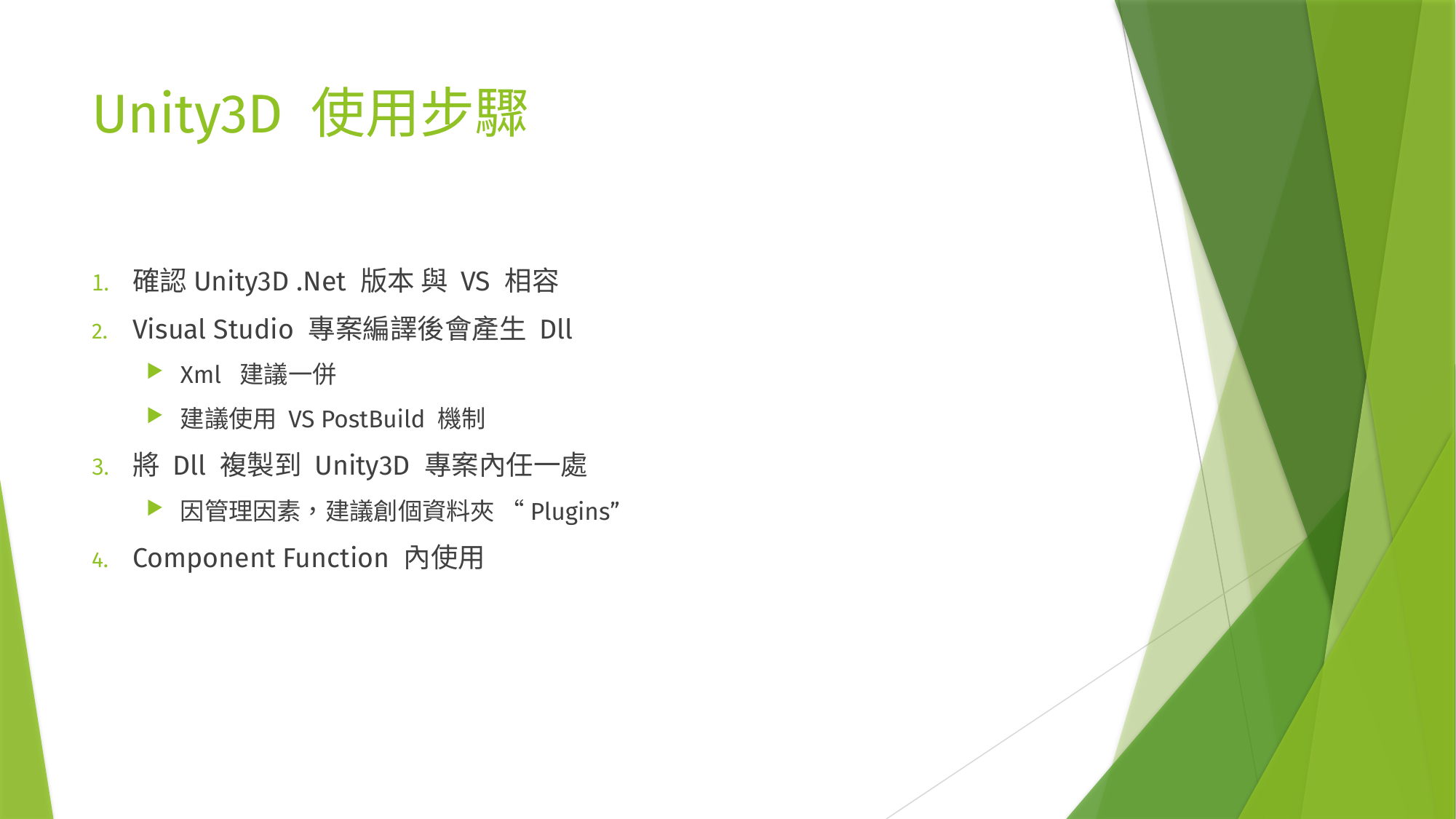

# Unity3D 使用步驟
確認Unity3D .Net 版本 與 VS 相容
Visual Studio 專案編譯後會產生 Dll
Xml  建議一併
建議使用 VS PostBuild 機制
將 Dll 複製到 Unity3D 專案內任一處
因管理因素，建議創個資料夾 “Plugins”
Component Function 內使用